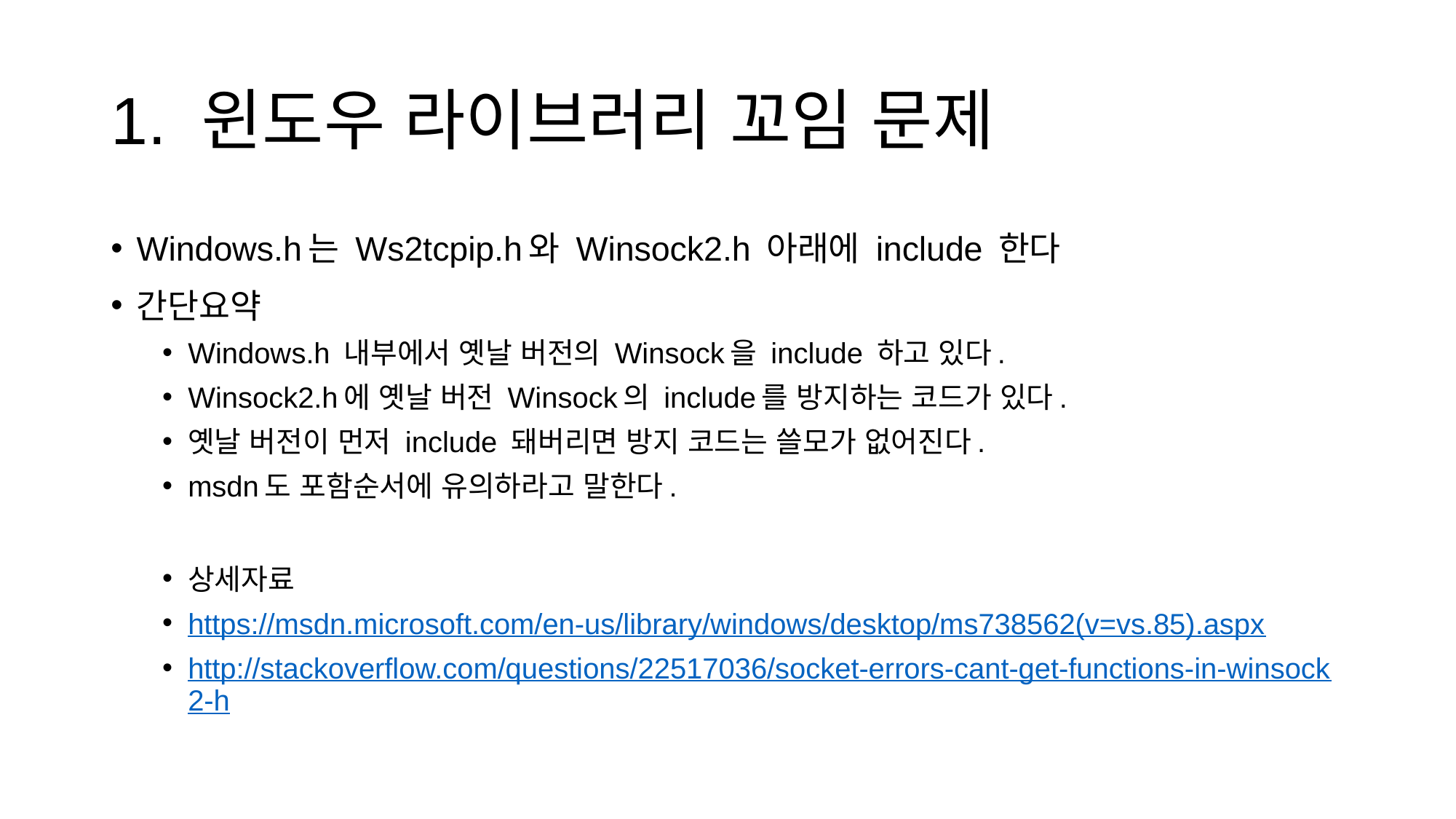

# 1. 윈도우 라이브러리 꼬임 문제
Windows.h는 Ws2tcpip.h와 Winsock2.h 아래에 include 한다
간단요약
Windows.h 내부에서 옛날 버전의 Winsock을 include 하고 있다.
Winsock2.h에 옛날 버전 Winsock의 include를 방지하는 코드가 있다.
옛날 버전이 먼저 include 돼버리면 방지 코드는 쓸모가 없어진다.
msdn도 포함순서에 유의하라고 말한다.

상세자료
https://msdn.microsoft.com/en-us/library/windows/desktop/ms738562(v=vs.85).aspx
http://stackoverflow.com/questions/22517036/socket-errors-cant-get-functions-in-winsock2-h